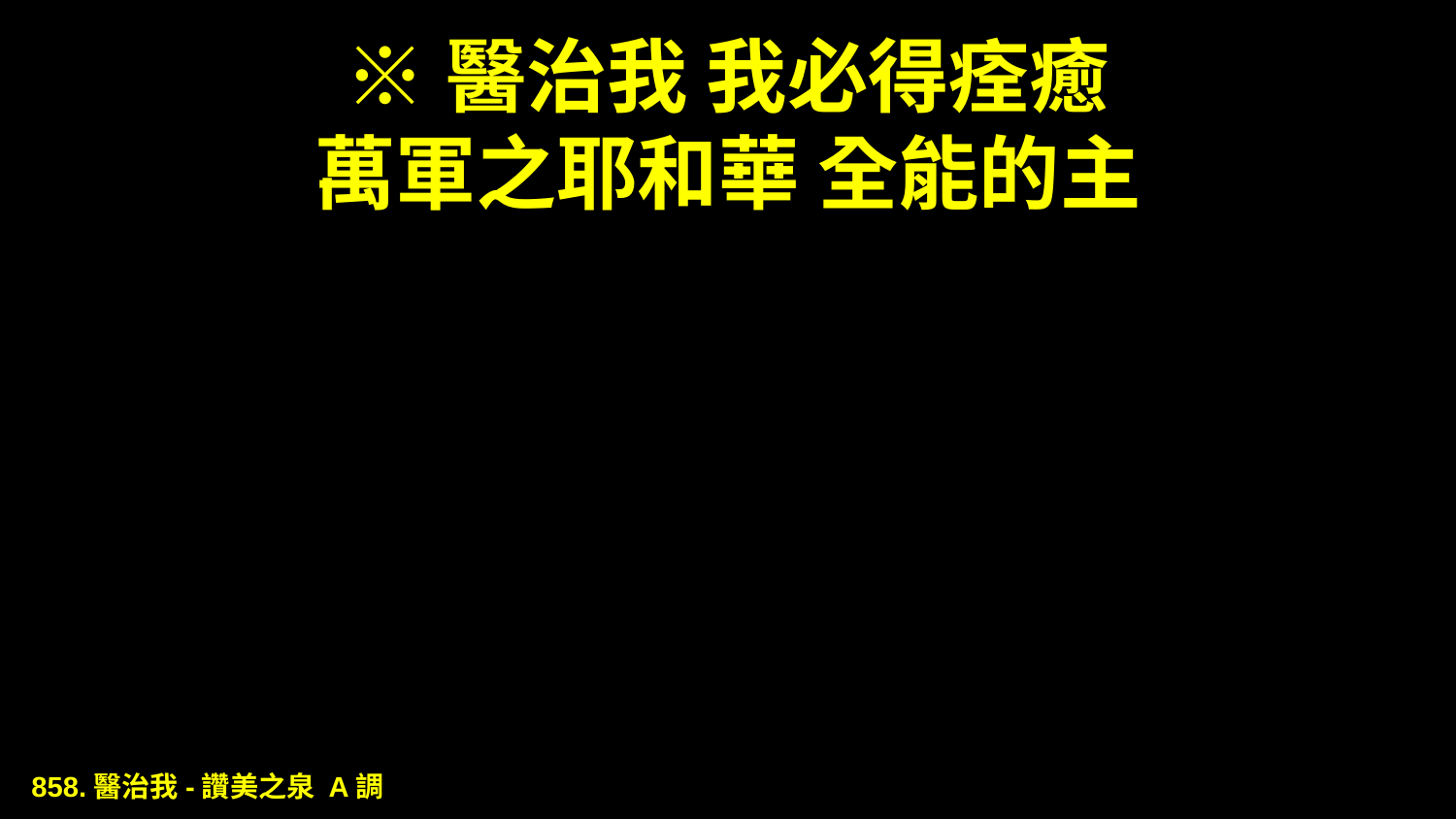

# ※醫治我 我必得痊癒 萬軍之耶和華 全能的主
858.醫治我-讚美之泉 A調